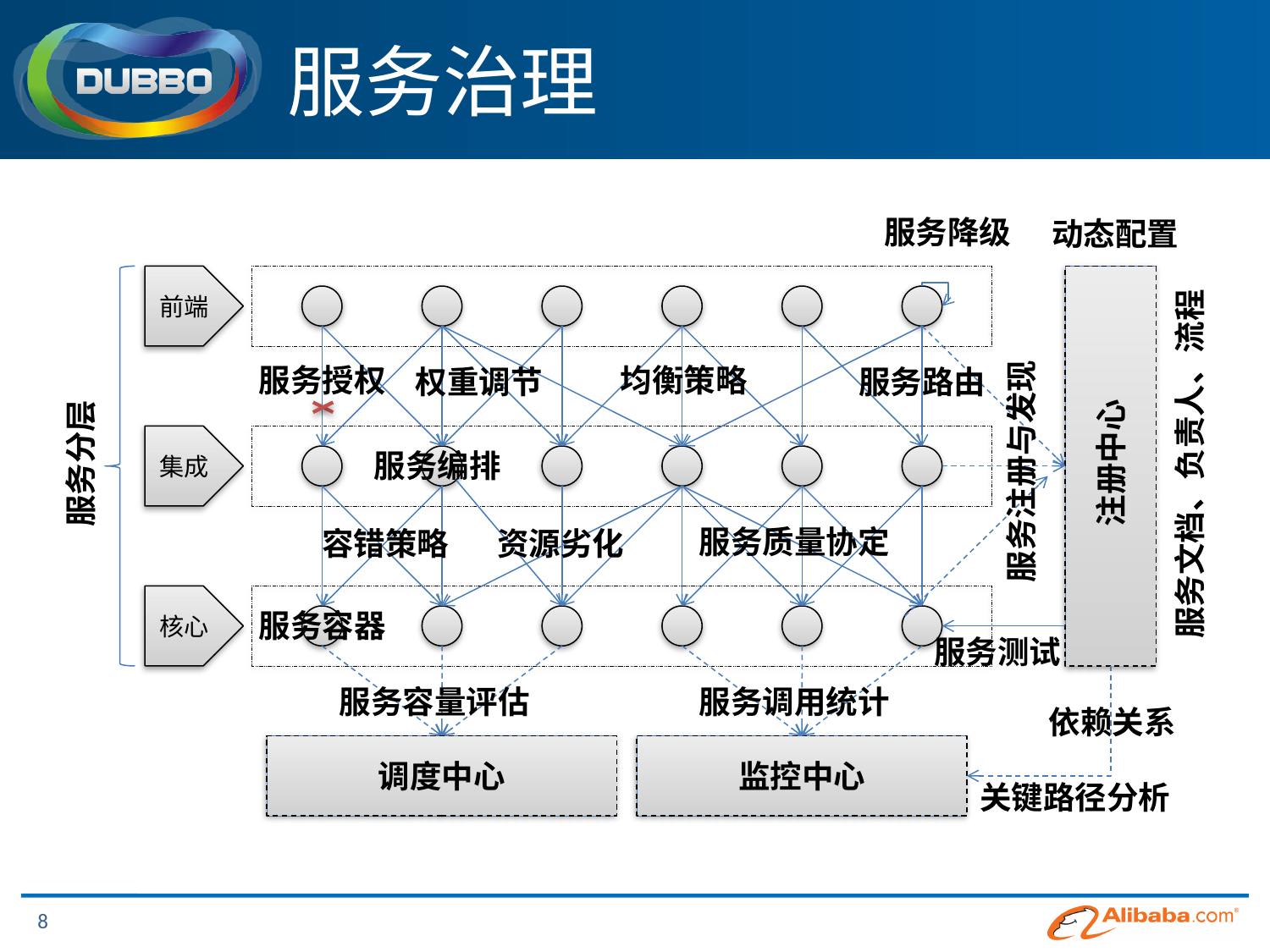

# 服务治理
服务降级
动态配置

前端

服务授权
均衡策略
权重调节
服务路由
集成

注册中心
服务分层
服务文档、负责人、流程
服务编排
服务注册与发现

服务质量协定
容错策略
资源劣化
核心

服务容器

服务测试
服务容量评估
服务调用统计
依赖关系
调度中心
监控中心
关键路径分析
8